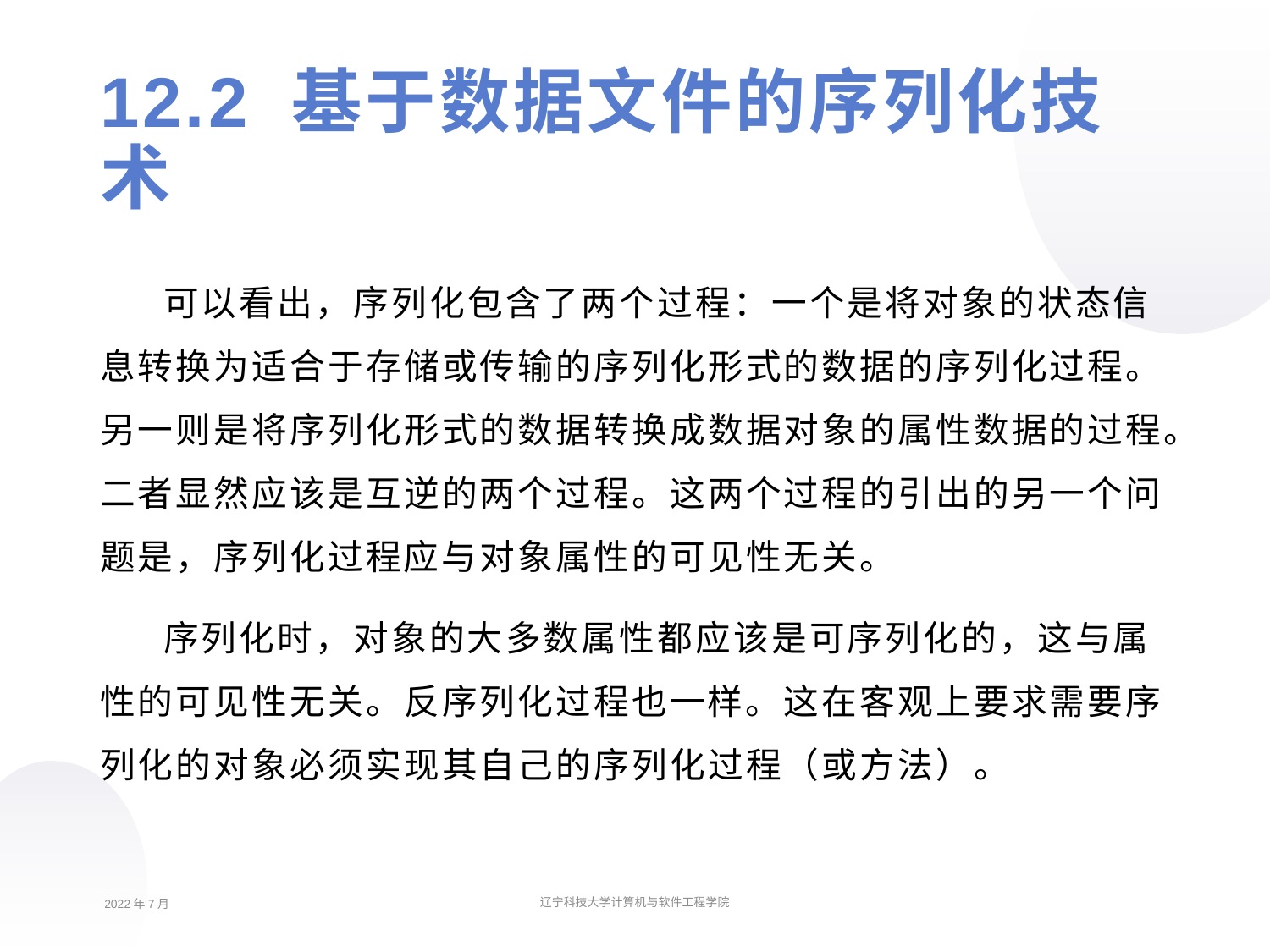

12.2 基于数据文件的序列化技术
可以看出，序列化包含了两个过程：一个是将对象的状态信息转换为适合于存储或传输的序列化形式的数据的序列化过程。另一则是将序列化形式的数据转换成数据对象的属性数据的过程。二者显然应该是互逆的两个过程。这两个过程的引出的另一个问题是，序列化过程应与对象属性的可见性无关。
序列化时，对象的大多数属性都应该是可序列化的，这与属性的可见性无关。反序列化过程也一样。这在客观上要求需要序列化的对象必须实现其自己的序列化过程（或方法）。

2022年7月
辽宁科技大学计算机与软件工程学院
11